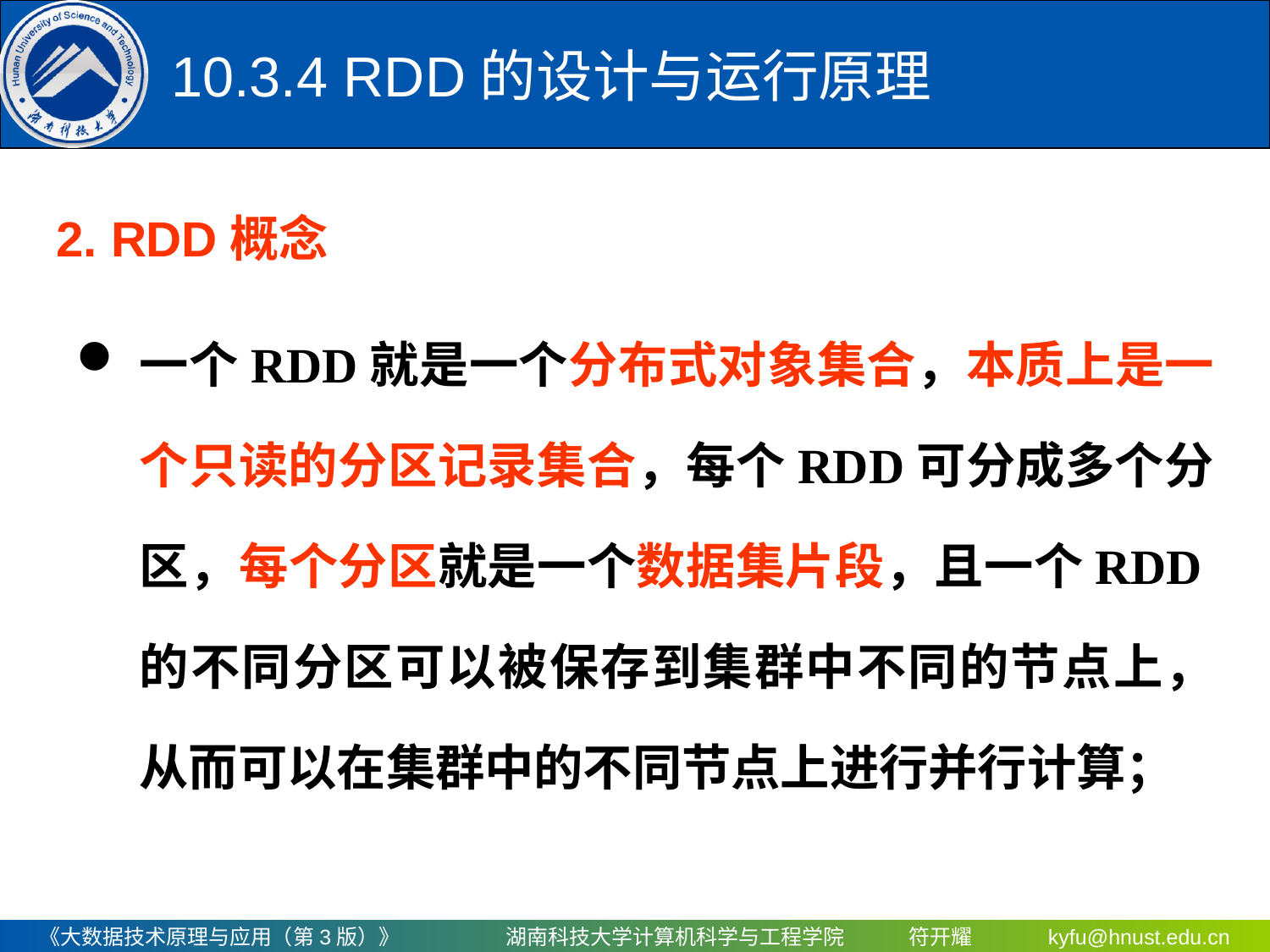

# 10.3.4 RDD的设计与运行原理
2. RDD概念
一个RDD就是一个分布式对象集合，本质上是一个只读的分区记录集合，每个RDD可分成多个分区，每个分区就是一个数据集片段，且一个RDD的不同分区可以被保存到集群中不同的节点上，从而可以在集群中的不同节点上进行并行计算；